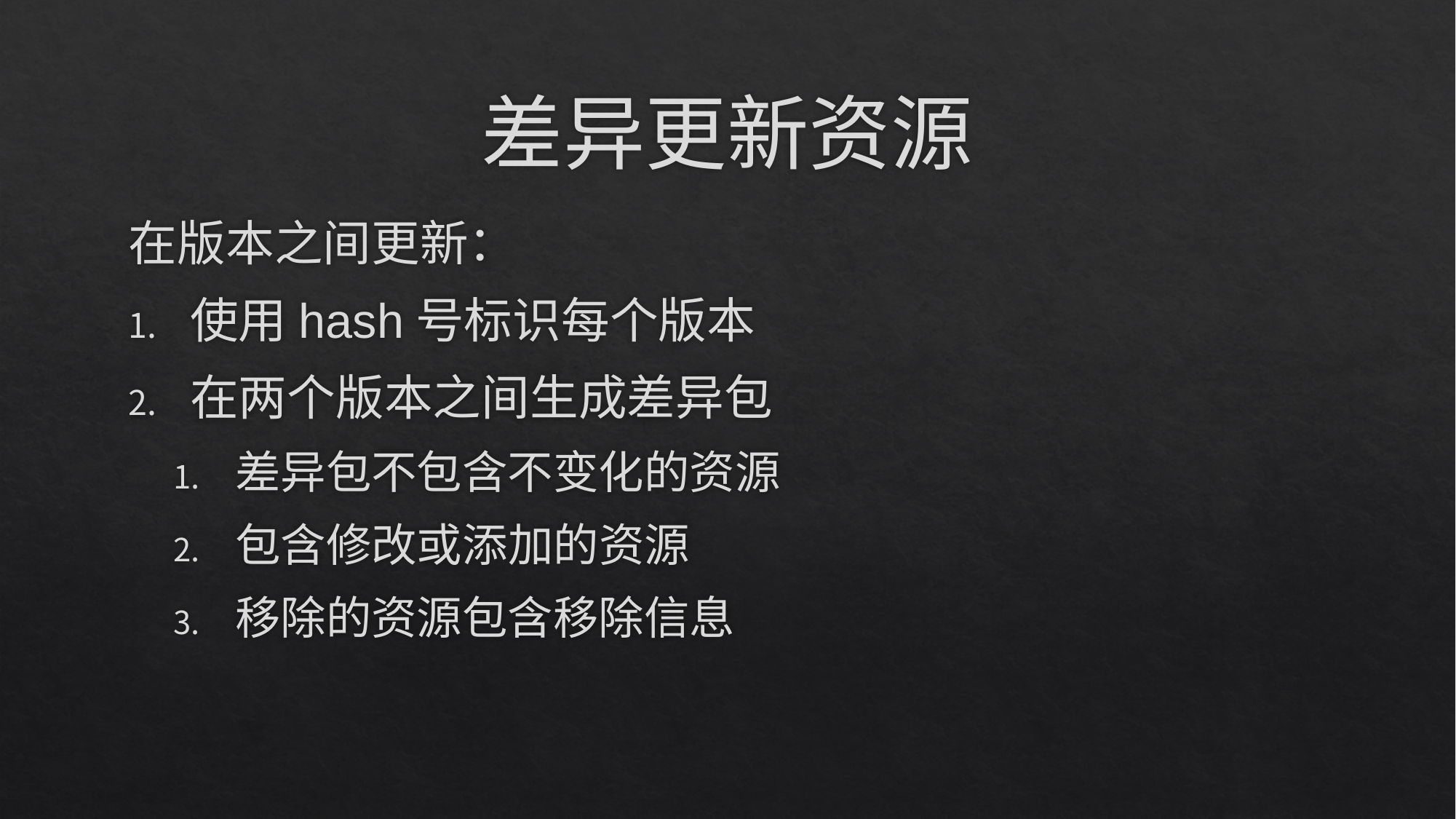

# 差异更新资源
在版本之间更新：
使用hash号标识每个版本
在两个版本之间生成差异包
差异包不包含不变化的资源
包含修改或添加的资源
移除的资源包含移除信息